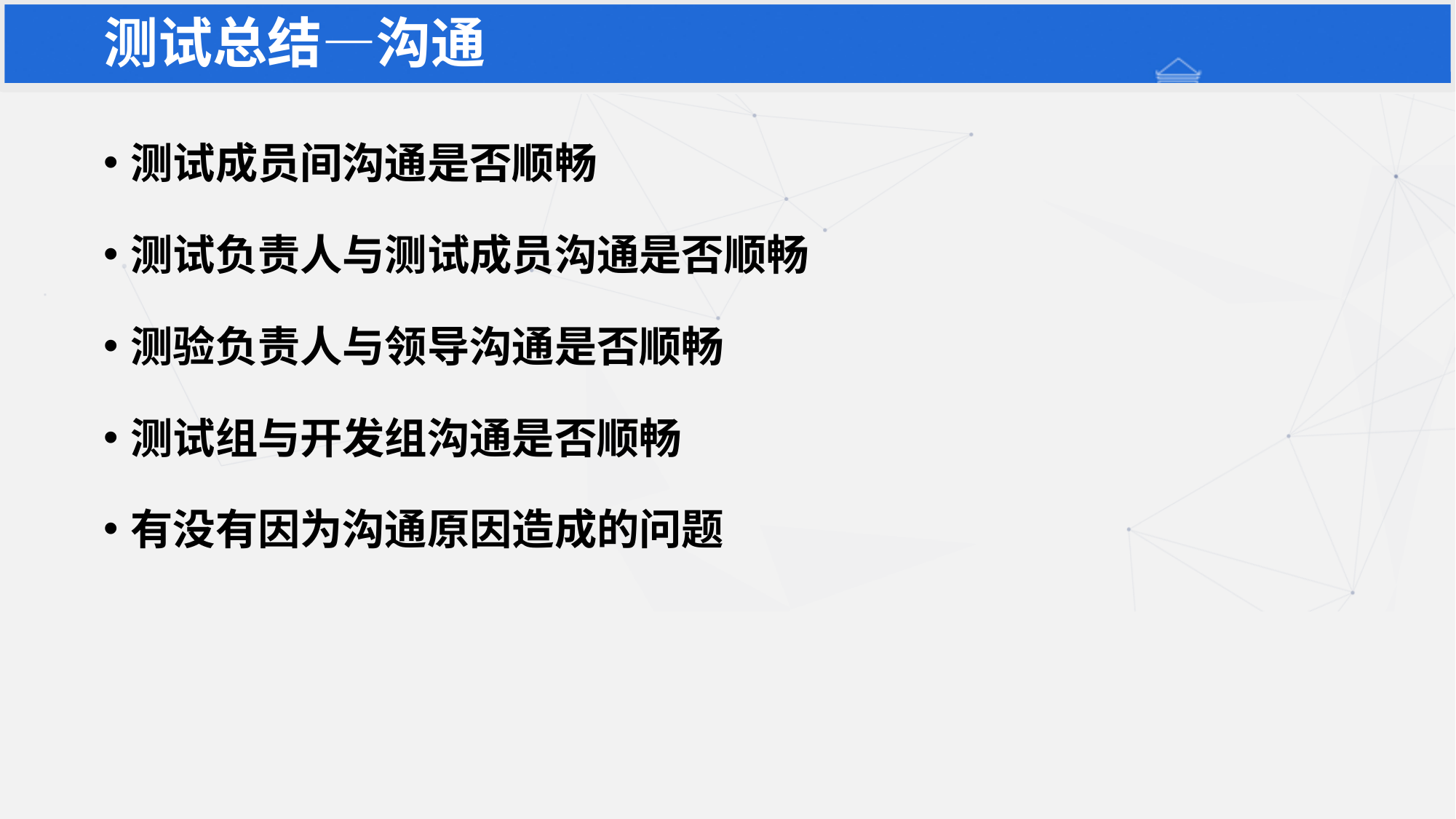

测试总结—沟通
测试成员间沟通是否顺畅
测试负责人与测试成员沟通是否顺畅
测验负责人与领导沟通是否顺畅
测试组与开发组沟通是否顺畅
有没有因为沟通原因造成的问题